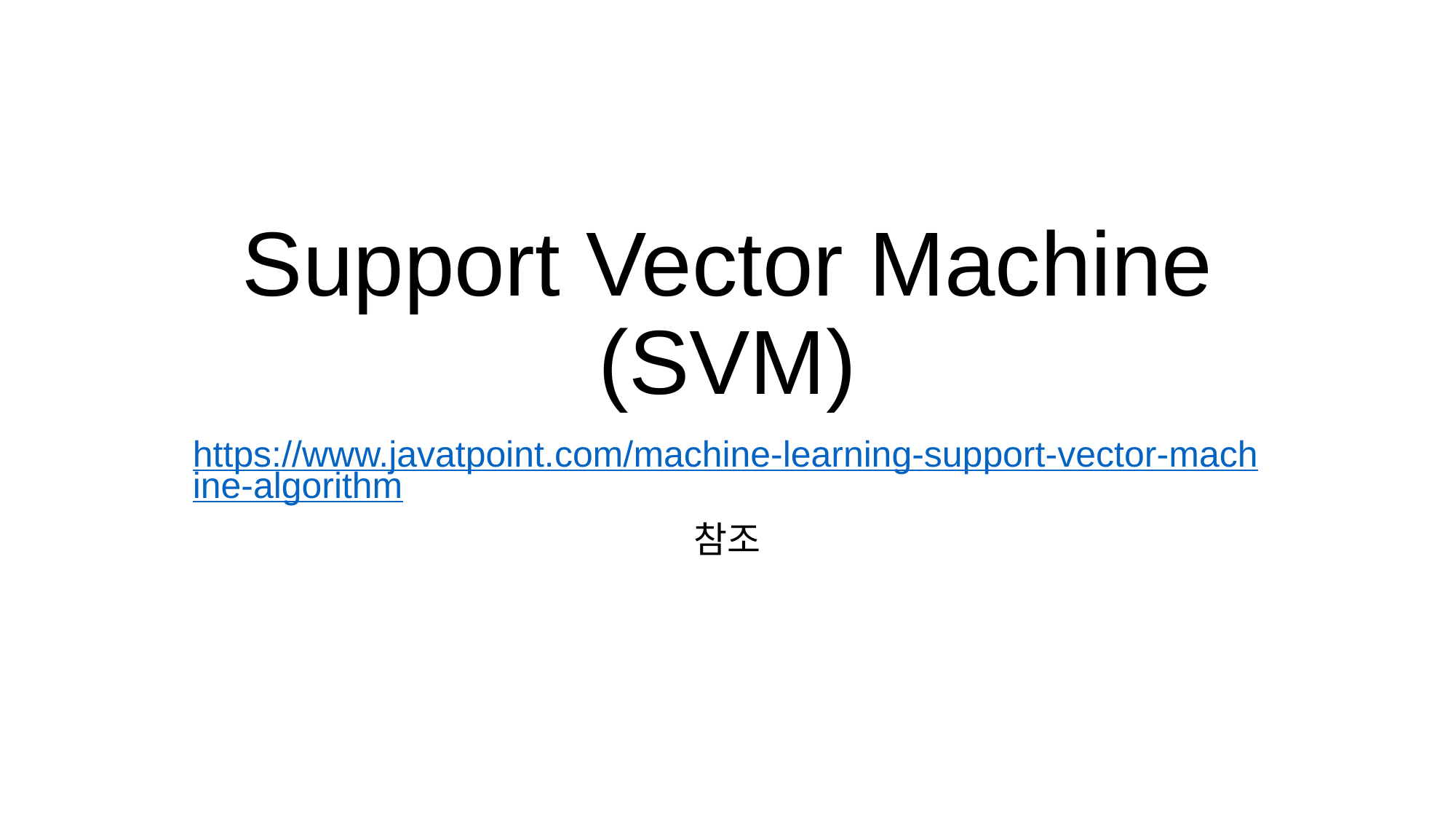

# Support Vector Machine (SVM)
https://www.javatpoint.com/machine-learning-support-vector-machine-algorithm
참조